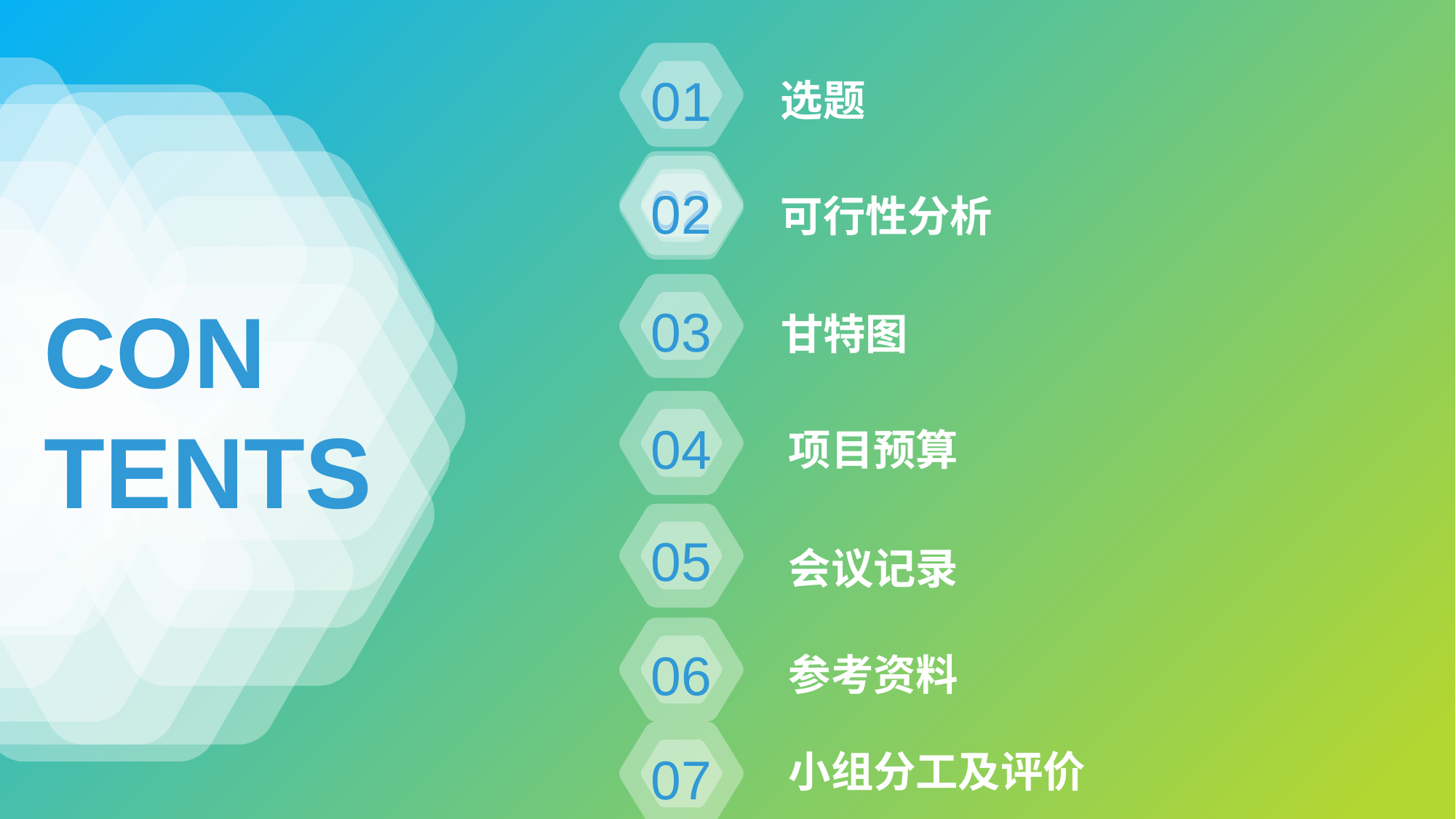

01

选题

02

02

可行性分析

03

CON
TENTS
甘特图

04

项目预算

05

会议记录

06

参考资料

07

小组分工及评价